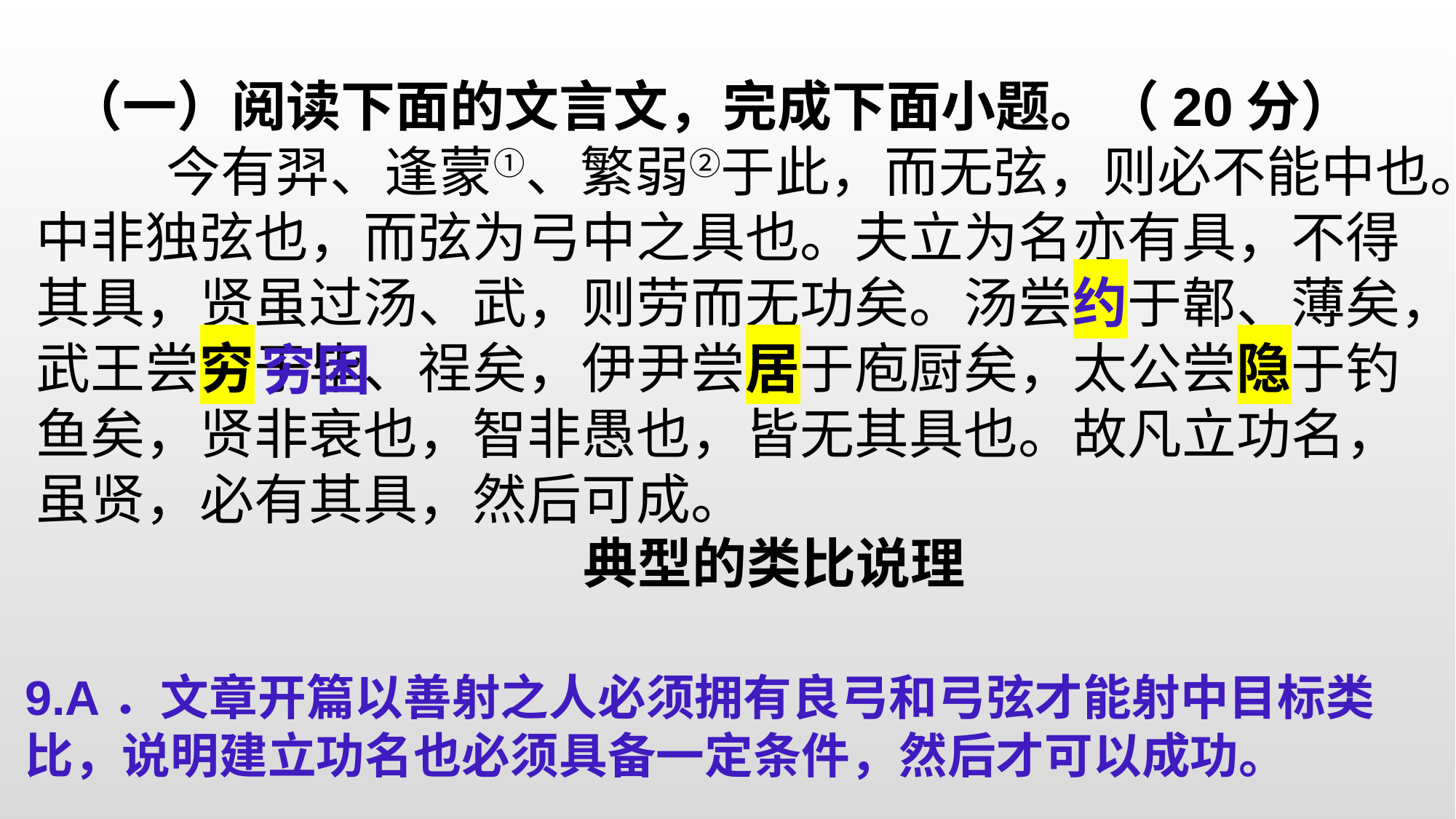

（一）阅读下面的文言文，完成下面小题。（20分）
       今有羿、逢蒙①、繁弱②于此，而无弦，则必不能中也。中非独弦也，而弦为弓中之具也。夫立为名亦有具，不得其具，贤虽过汤、武，则劳而无功矣。汤尝约于郼、薄矣，武王尝穷于毕、䄇矣，伊尹尝居于庖厨矣，太公尝隐于钓鱼矣，贤非衰也，智非愚也，皆无其具也。故凡立功名，虽贤，必有其具，然后可成。
穷困
典型的类比说理
9.A．文章开篇以善射之人必须拥有良弓和弓弦才能射中目标类比，说明建立功名也必须具备一定条件，然后才可以成功。